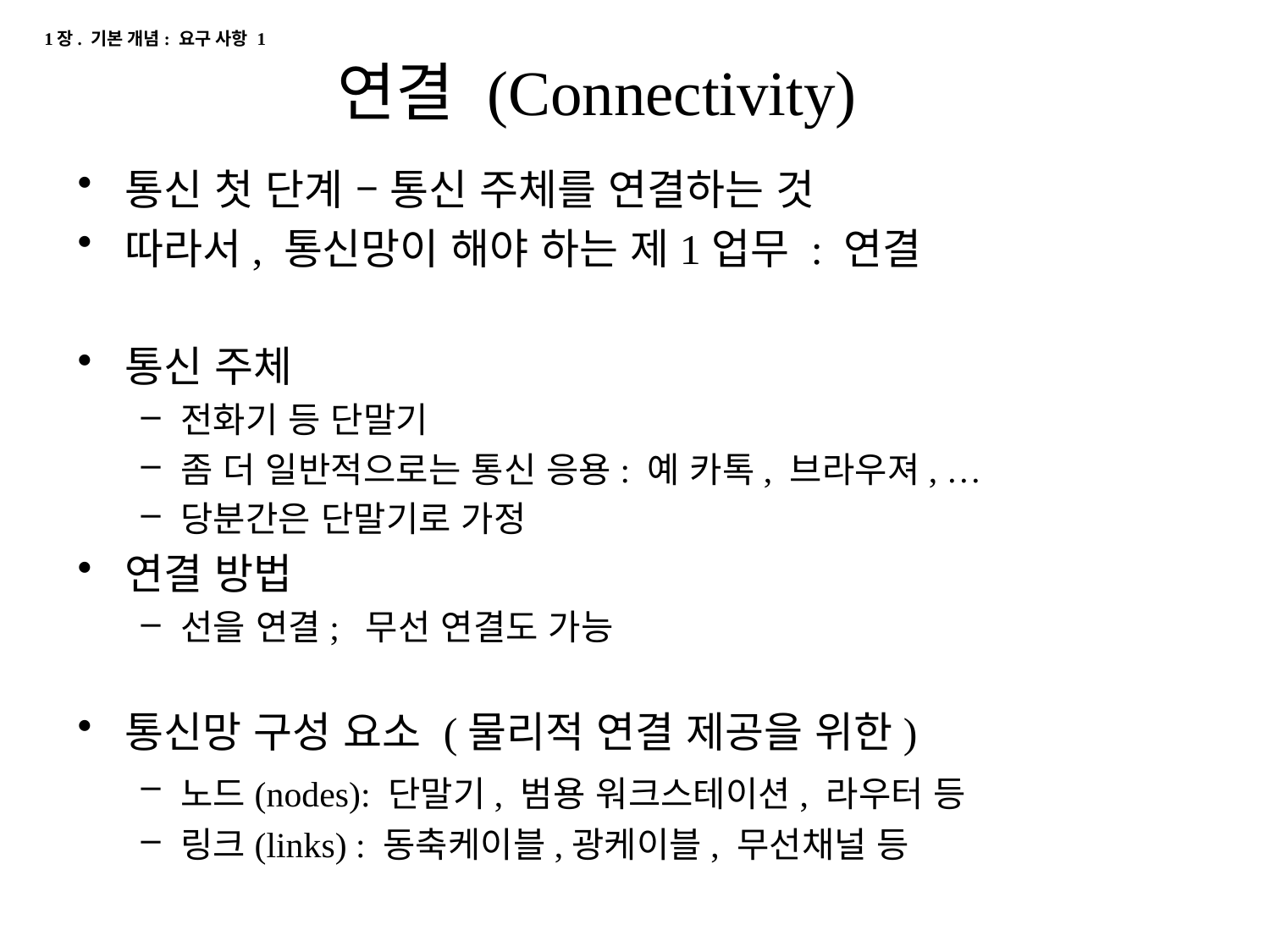

1장. 기본 개념: 요구 사항 1
# 연결 (Connectivity)
통신 첫 단계 – 통신 주체를 연결하는 것
따라서, 통신망이 해야 하는 제1업무 : 연결

통신 주체
전화기 등 단말기
좀 더 일반적으로는 통신 응용: 예 카톡, 브라우져, …
당분간은 단말기로 가정
연결 방법
선을 연결;  무선 연결도 가능

통신망 구성 요소 (물리적 연결 제공을 위한)
노드(nodes): 단말기, 범용 워크스테이션, 라우터 등
링크(links) : 동축케이블,광케이블, 무선채널 등